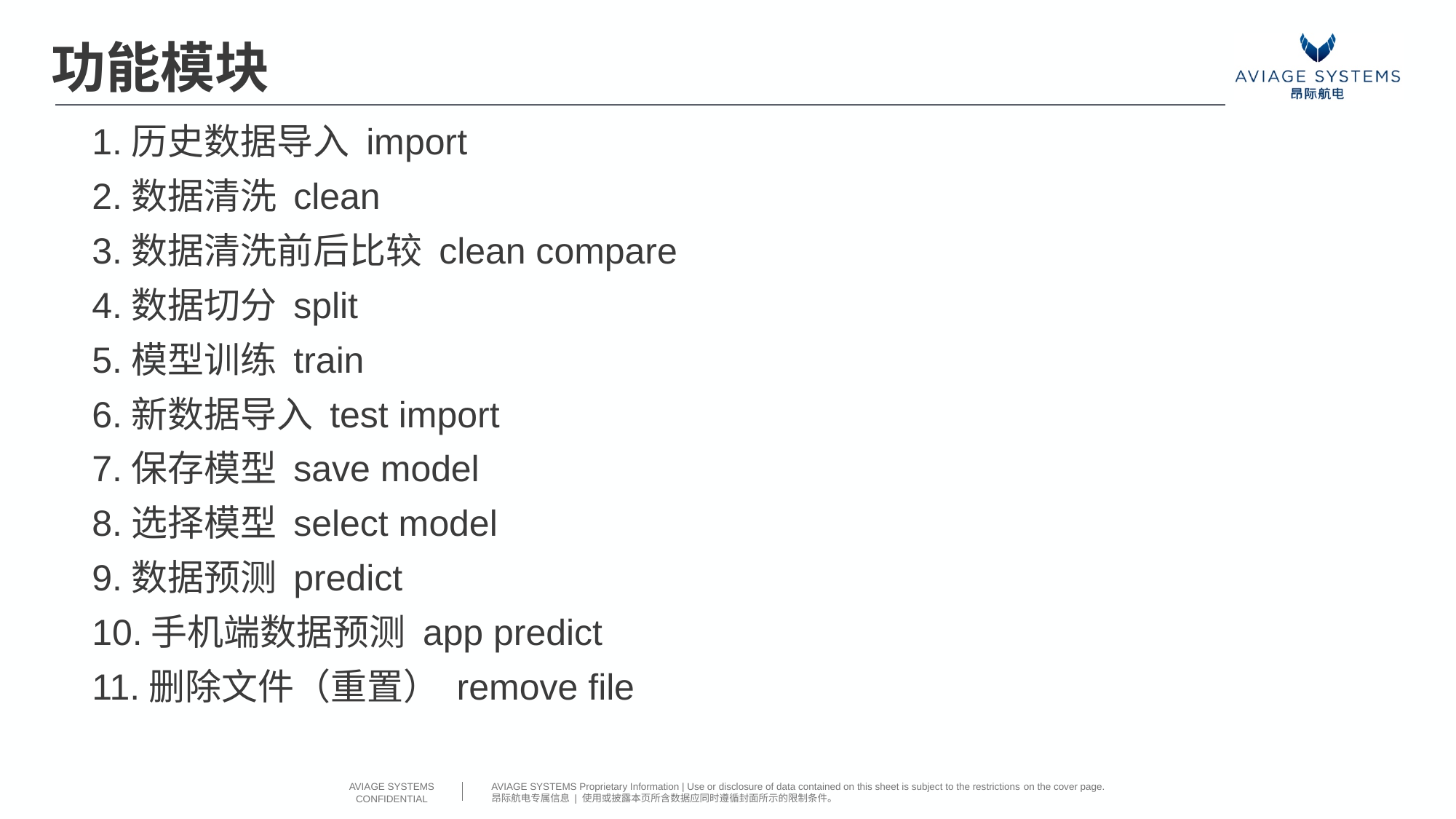

# 功能模块
    1.历史数据导入 import
    2.数据清洗 clean
    3.数据清洗前后比较 clean compare
    4.数据切分 split
    5.模型训练 train
    6.新数据导入 test import
    7.保存模型 save model
    8.选择模型 select model
    9.数据预测 predict
    10.手机端数据预测 app predict
    11.删除文件（重置） remove file